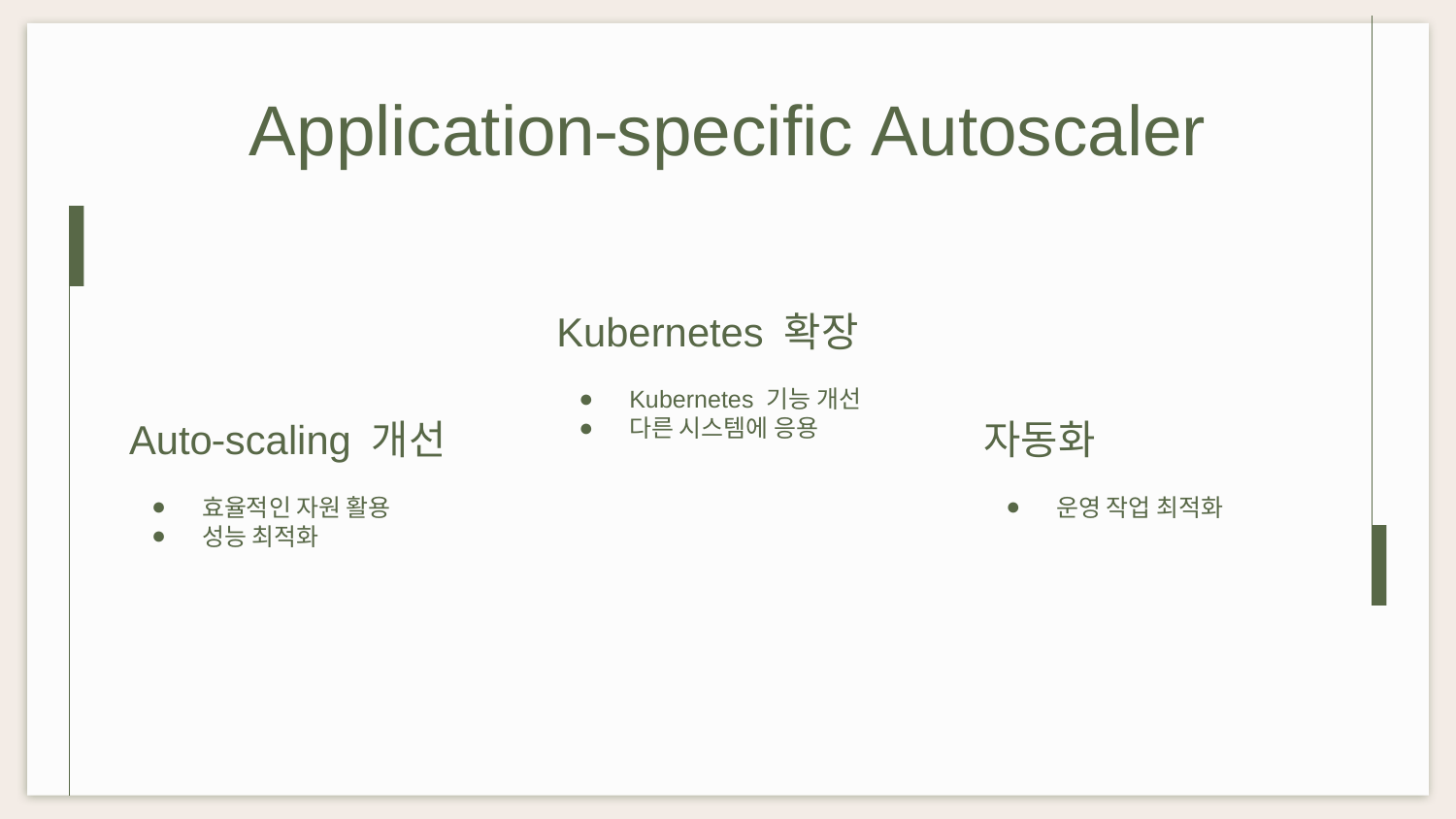

# Application-specific Autoscaler
Kubernetes 확장
Kubernetes 기능 개선
다른 시스템에 응용
Auto-scaling 개선
자동화
효율적인 자원 활용
성능 최적화
운영 작업 최적화